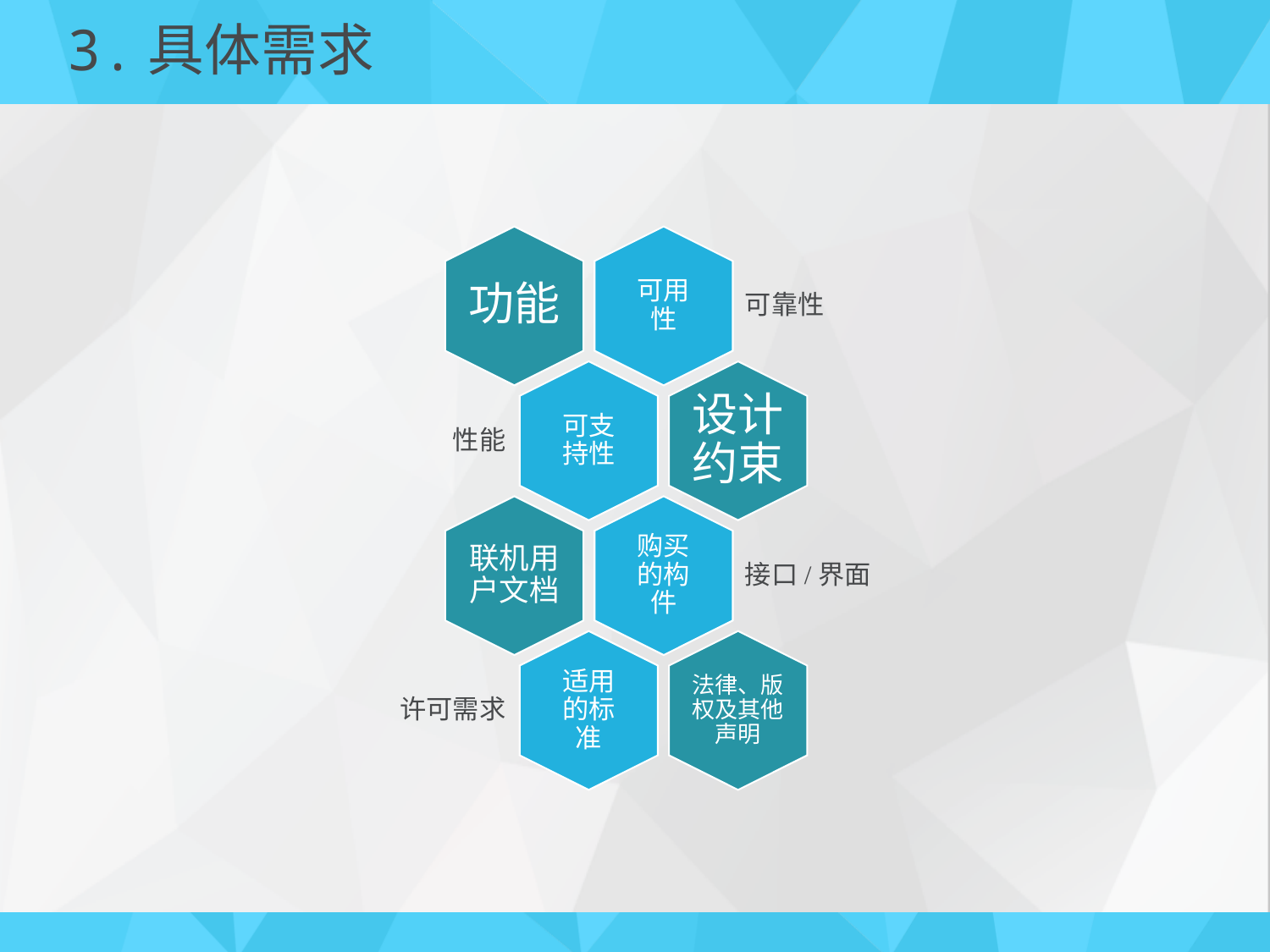

# 3.具体需求
可用性
可靠性
功能
可支持性
性能
设计约束
购买的构件
接口/界面
联机用户文档
适用的标准
许可需求
法律、版权及其他声明